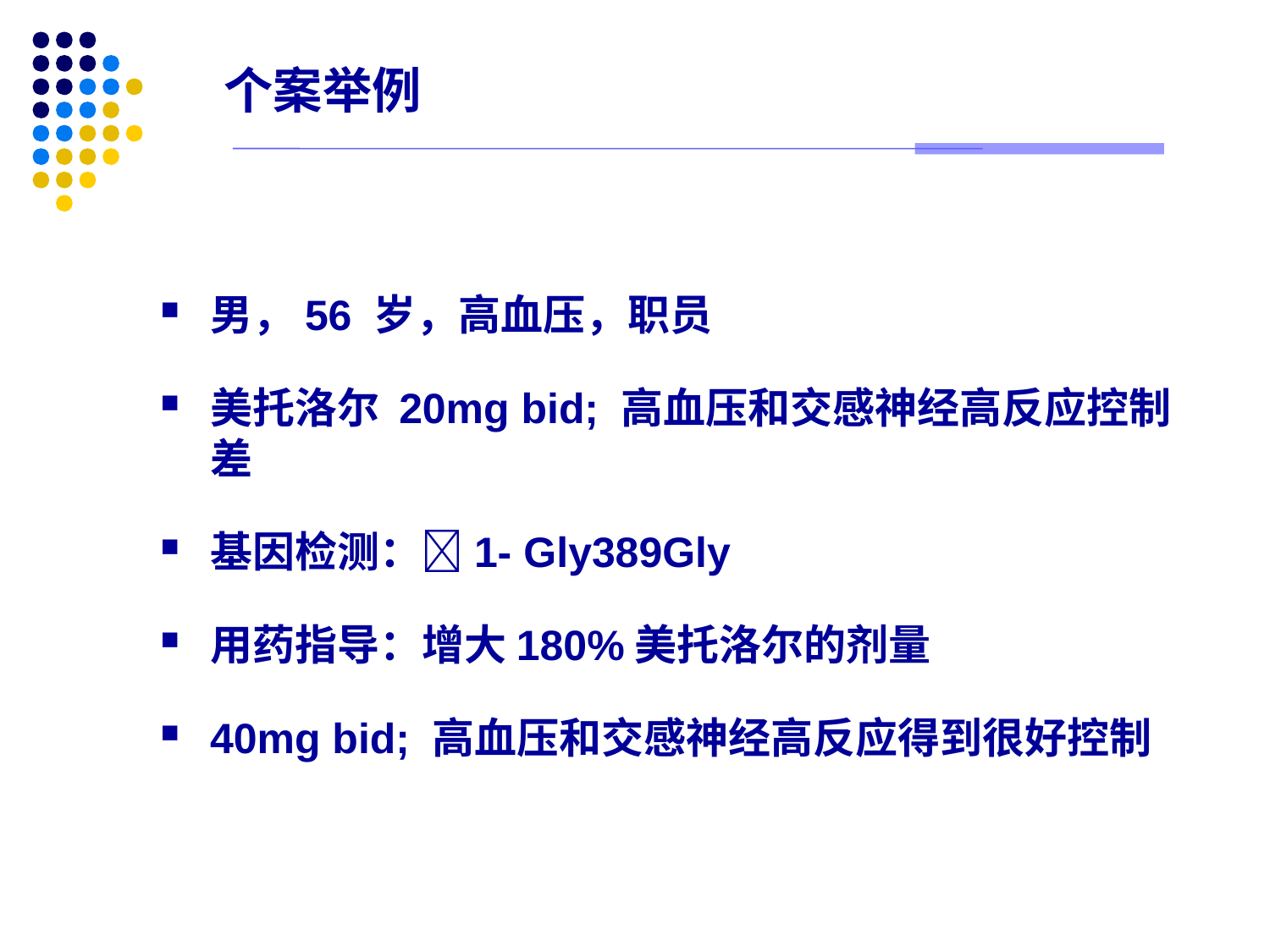

个案举例
男，56 岁，高血压，职员
美托洛尔 20mg bid; 高血压和交感神经高反应控制差
基因检测：β1- Gly389Gly
用药指导：增大180%美托洛尔的剂量
40mg bid; 高血压和交感神经高反应得到很好控制